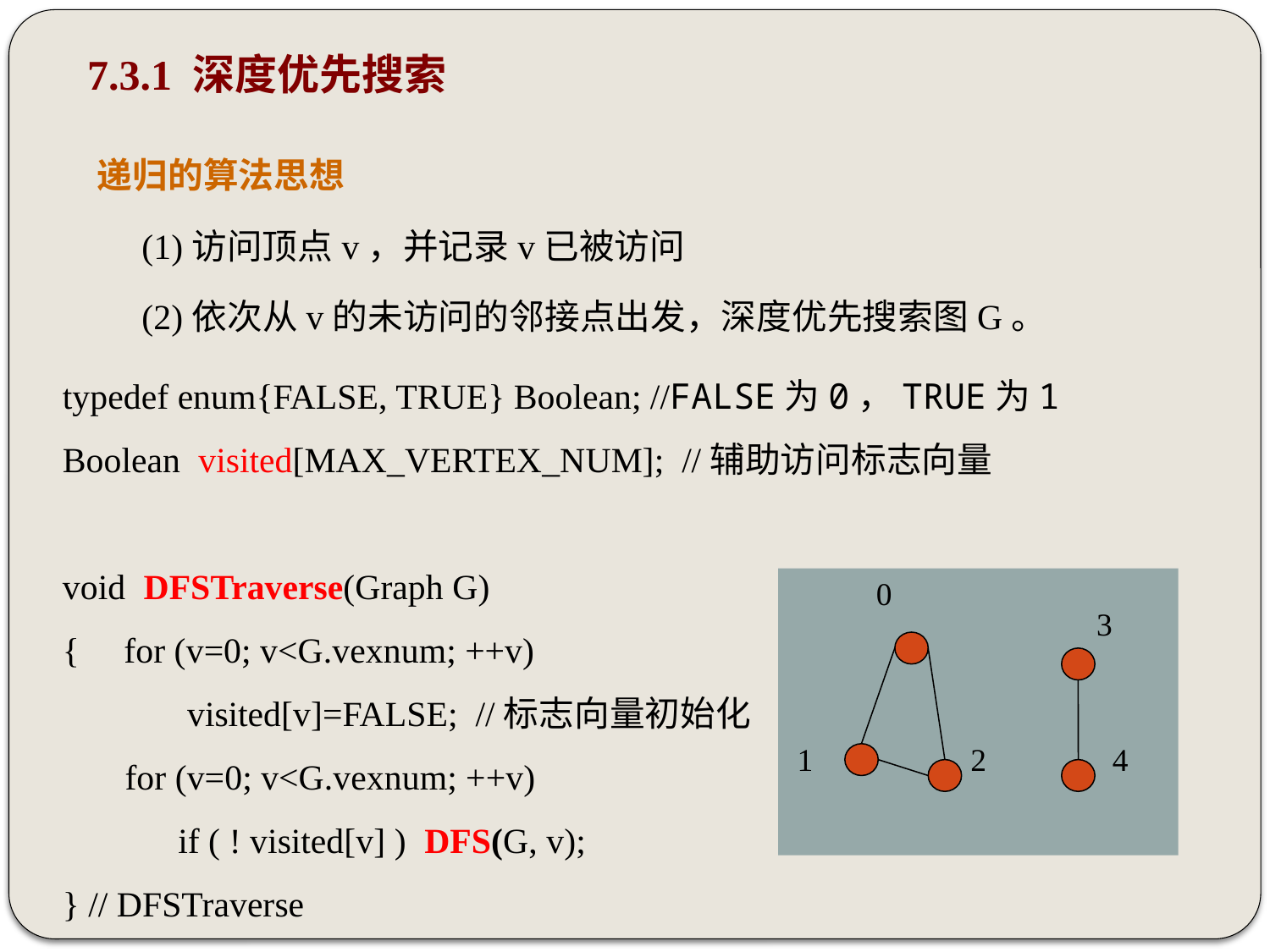

7.3.1 深度优先搜索
递归的算法思想
     (1)访问顶点v，并记录v已被访问
     (2)依次从v的未访问的邻接点出发，深度优先搜索图G。

typedef enum{FALSE, TRUE} Boolean; //FALSE为0，TRUE为1
Boolean  visited[MAX_VERTEX_NUM];  //辅助访问标志向量

void  DFSTraverse(Graph G)
{     for (v=0; v<G.vexnum; ++v)
              visited[v]=FALSE;  //标志向量初始化
       for (v=0; v<G.vexnum; ++v)
             if ( ! visited[v] )  DFS(G, v);
} // DFSTraverse
0

3

1
2
4